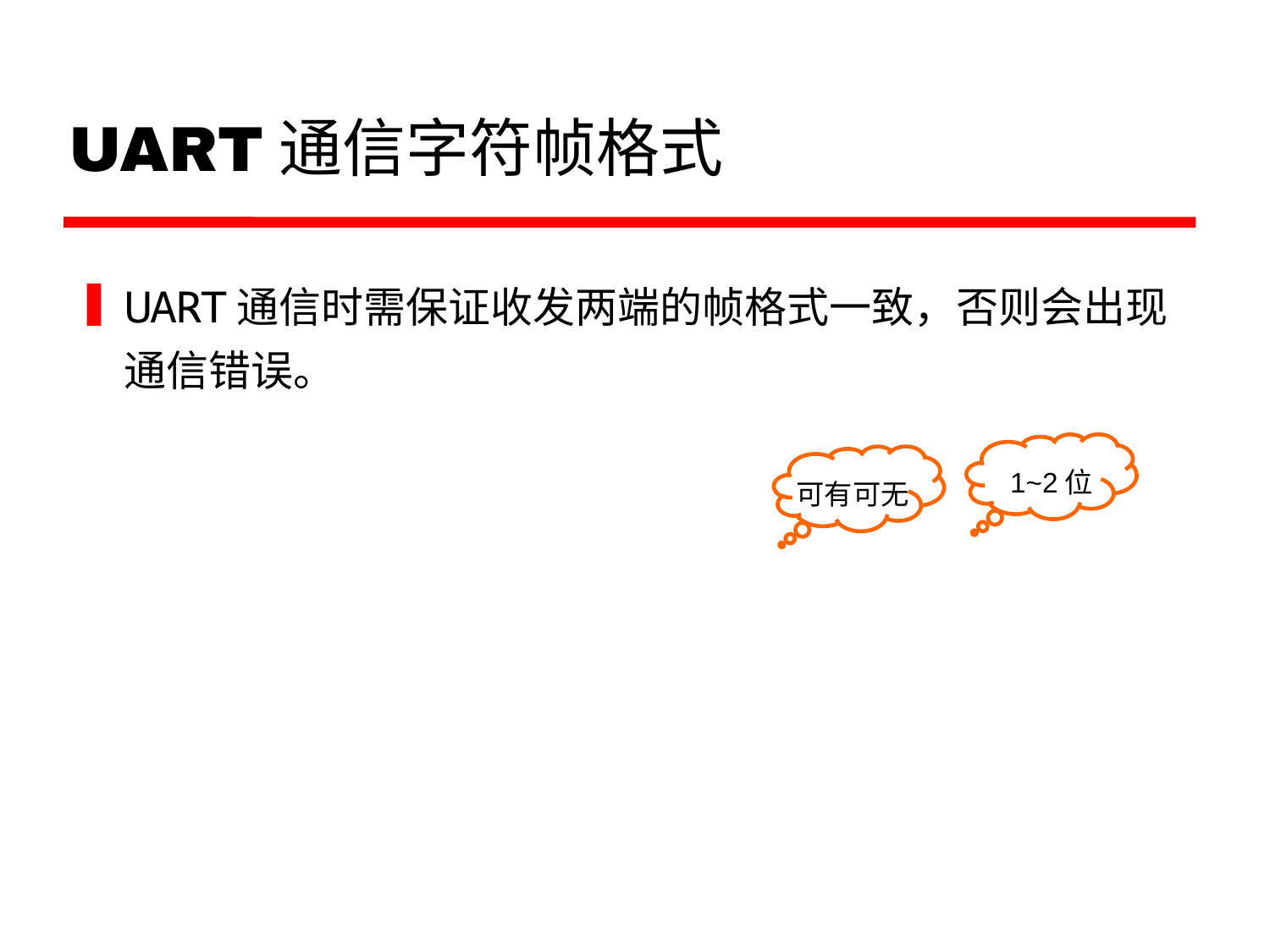

# UART通信字符帧格式
UART通信时需保证收发两端的帧格式一致，否则会出现通信错误。

   1~2位

可有可无
起始位
数据位（5～8位）
停止位
奇偶校验位

Data 从低到高

Parity bit

Stop bit

Start